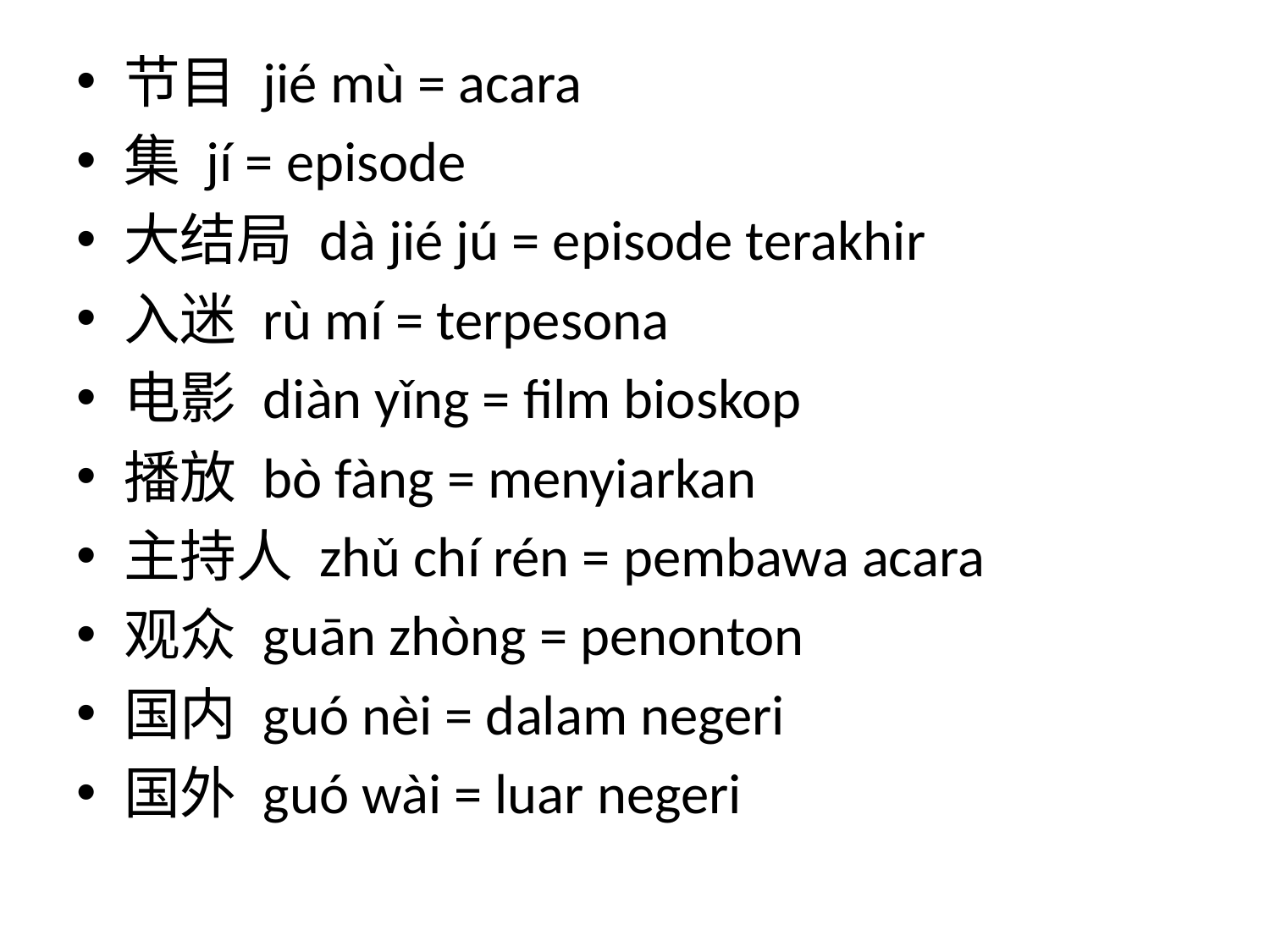

节目 jié mù = acara
集 jí = episode
大结局 dà jié jú = episode terakhir
入迷 rù mí = terpesona
电影 diàn yǐng = film bioskop
播放 bò fàng = menyiarkan
主持人 zhǔ chí rén = pembawa acara
观众 guān zhòng = penonton
国内 guó nèi = dalam negeri
国外 guó wài = luar negeri